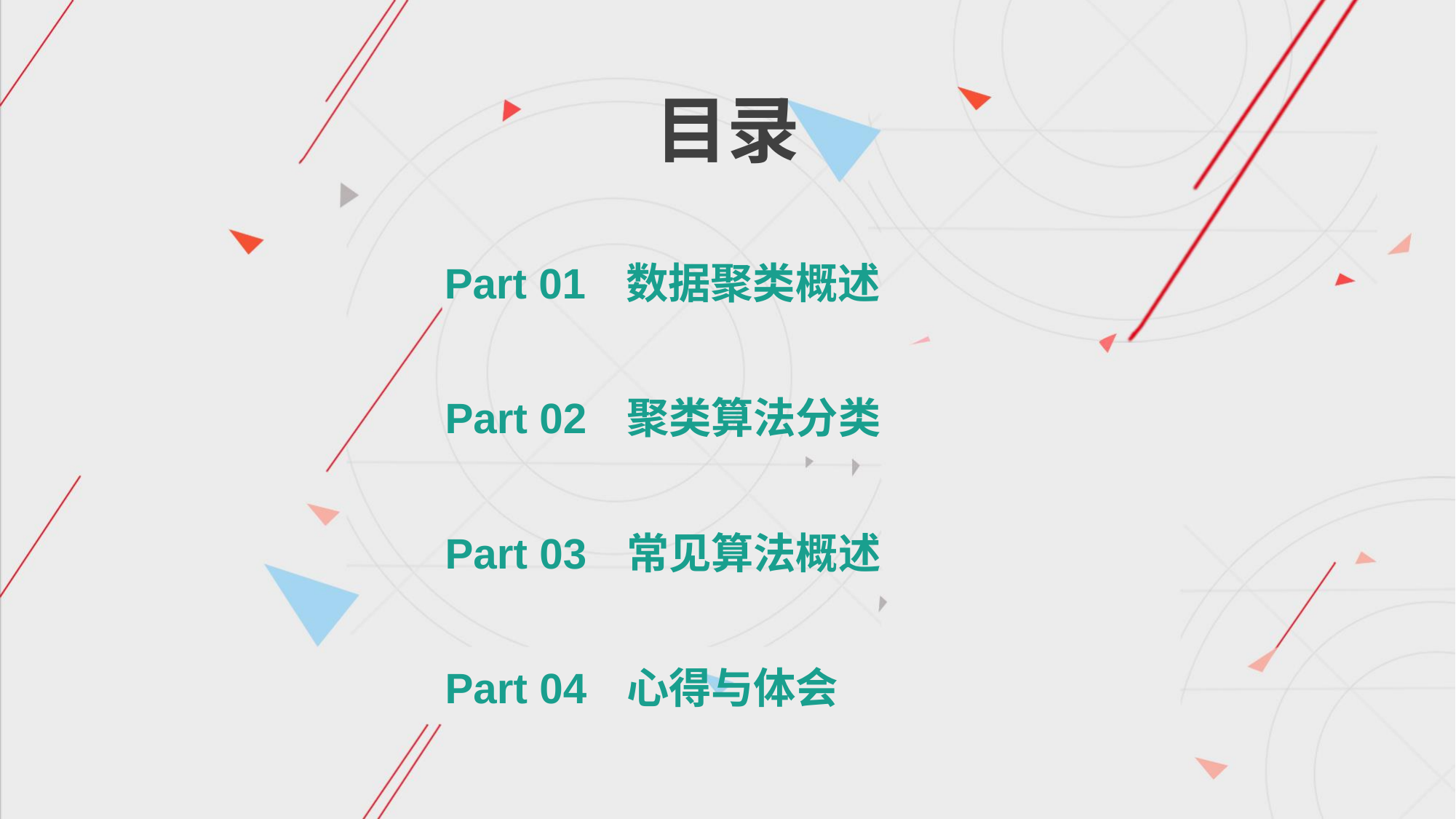

目录
Part 01
数据聚类概述
Part 02
聚类算法分类
Part 03
常见算法概述
Part 04
心得与体会